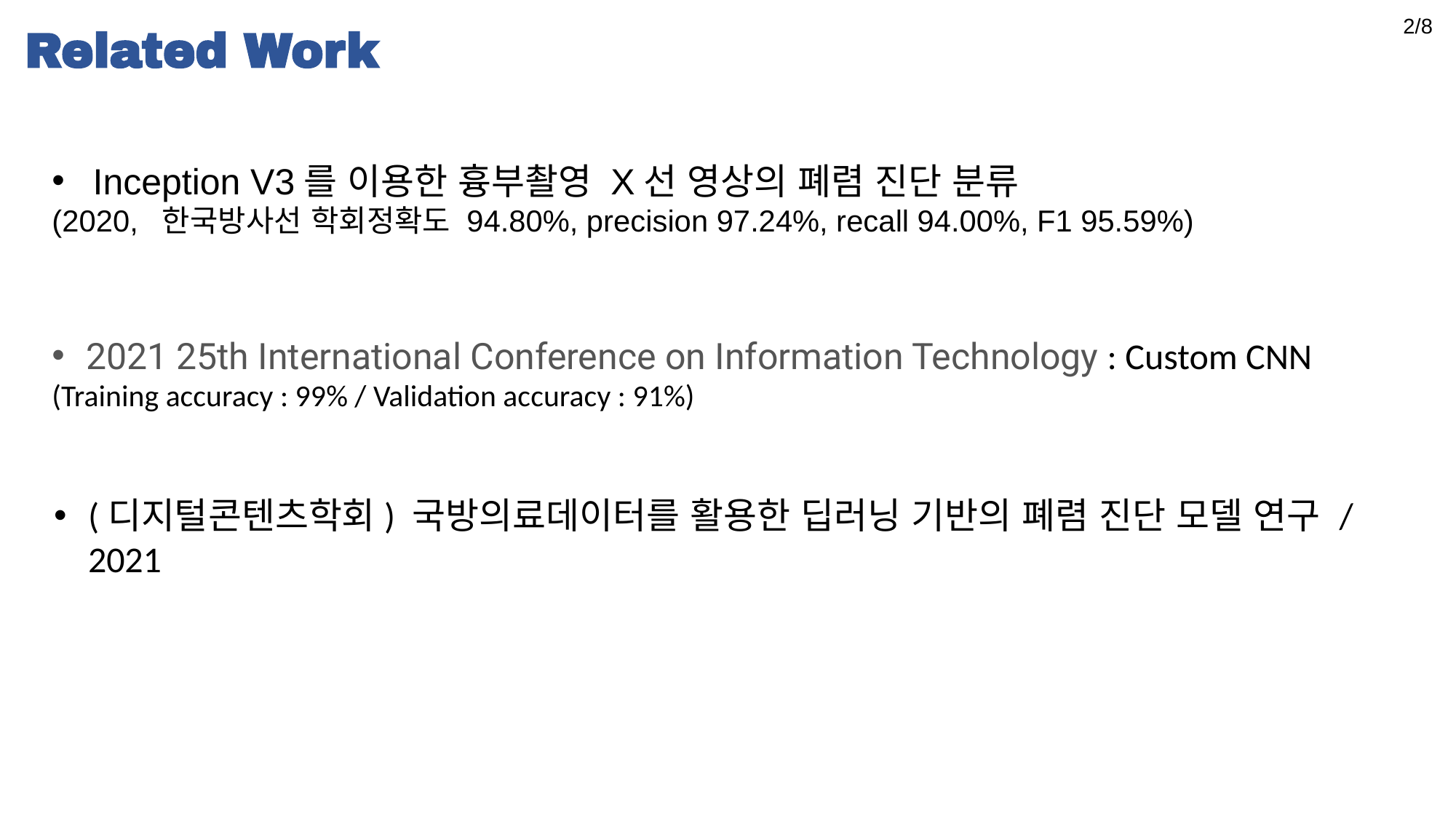

2/8
Related Work

Inception V3를 이용한 흉부촬영 X선 영상의 폐렴 진단 분류
(2020,  한국방사선 학회정확도 94.80%, precision 97.24%, recall 94.00%, F1 95.59%)

2021 25th International Conference on Information Technology : Custom CNN
(Training accuracy : 99% / Validation accuracy : 91%)

(디지털콘텐츠학회) 국방의료데이터를 활용한 딥러닝 기반의 폐렴 진단 모델 연구 / 2021